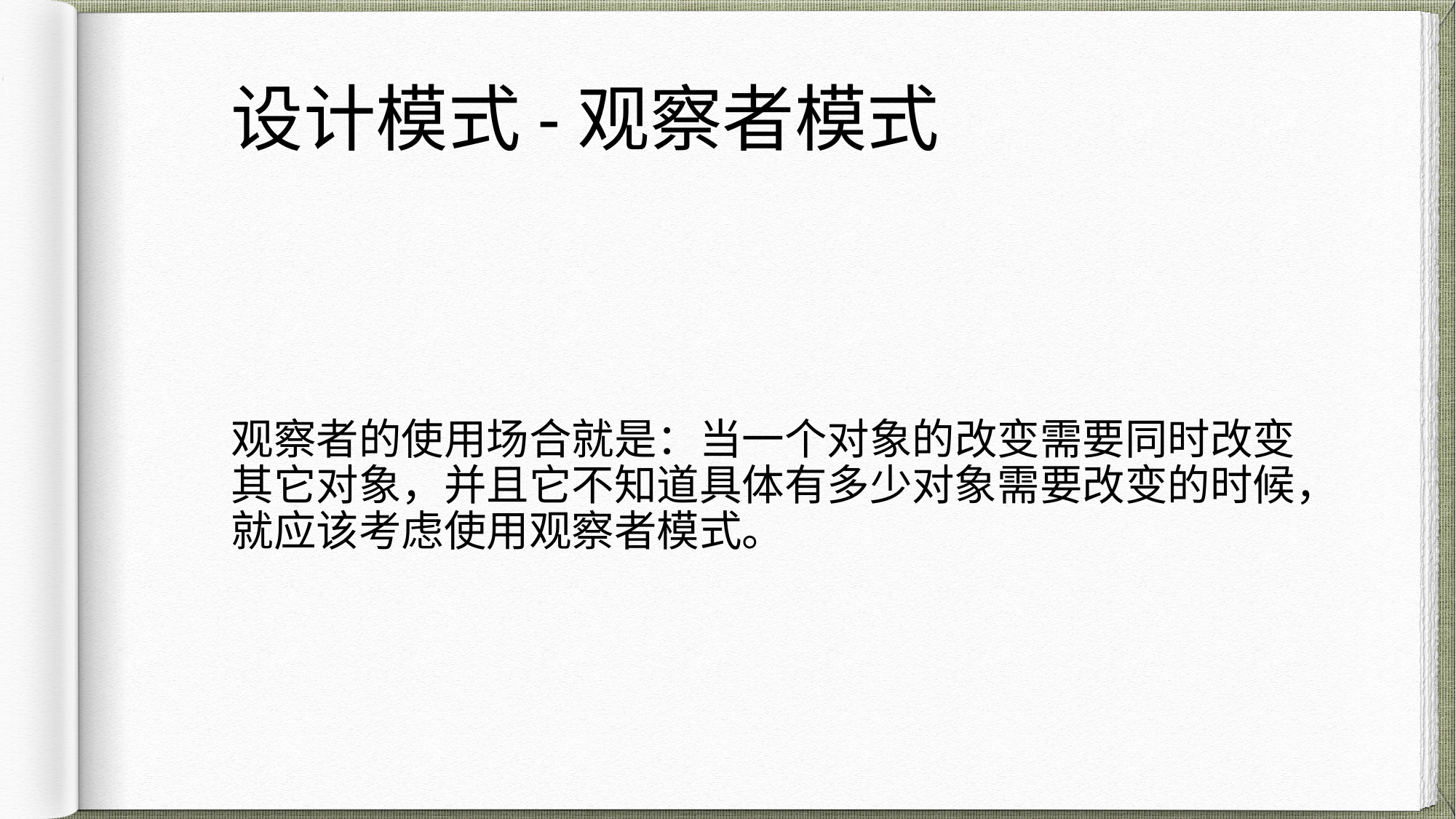

# 设计模式-观察者模式
观察者的使用场合就是：当一个对象的改变需要同时改变其它对象，并且它不知道具体有多少对象需要改变的时候，就应该考虑使用观察者模式。